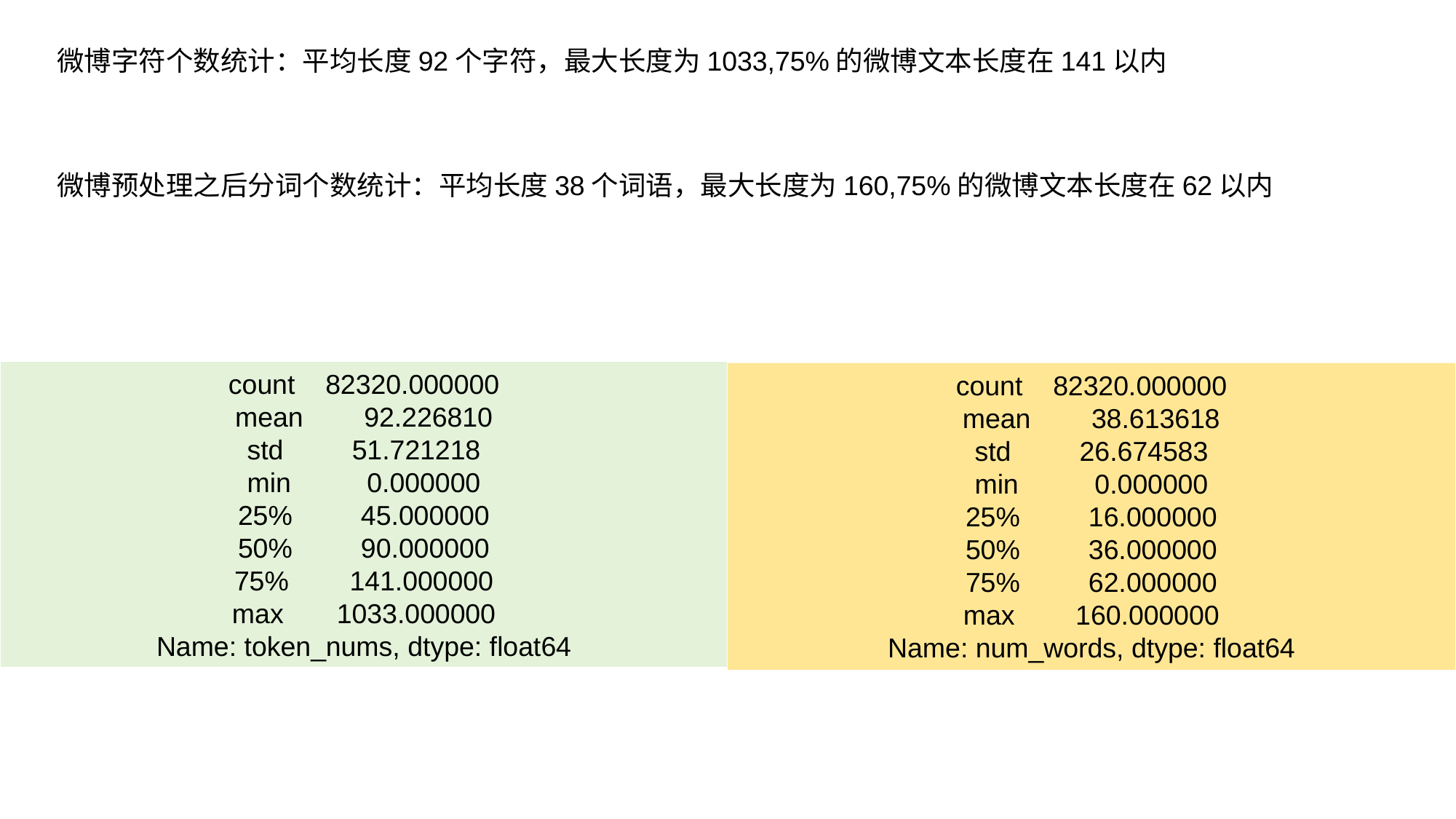

微博字符个数统计：平均长度92个字符，最大长度为1033,75%的微博文本长度在141以内
微博预处理之后分词个数统计：平均长度38个词语，最大长度为160,75%的微博文本长度在62以内
count    82320.000000
mean        92.226810
std         51.721218
min          0.000000
25%         45.000000
50%         90.000000
75%        141.000000
max       1033.000000
Name: token_nums, dtype: float64
count    82320.000000
mean        38.613618
std         26.674583
min          0.000000
25%         16.000000
50%         36.000000
75%         62.000000
max        160.000000
Name: num_words, dtype: float64